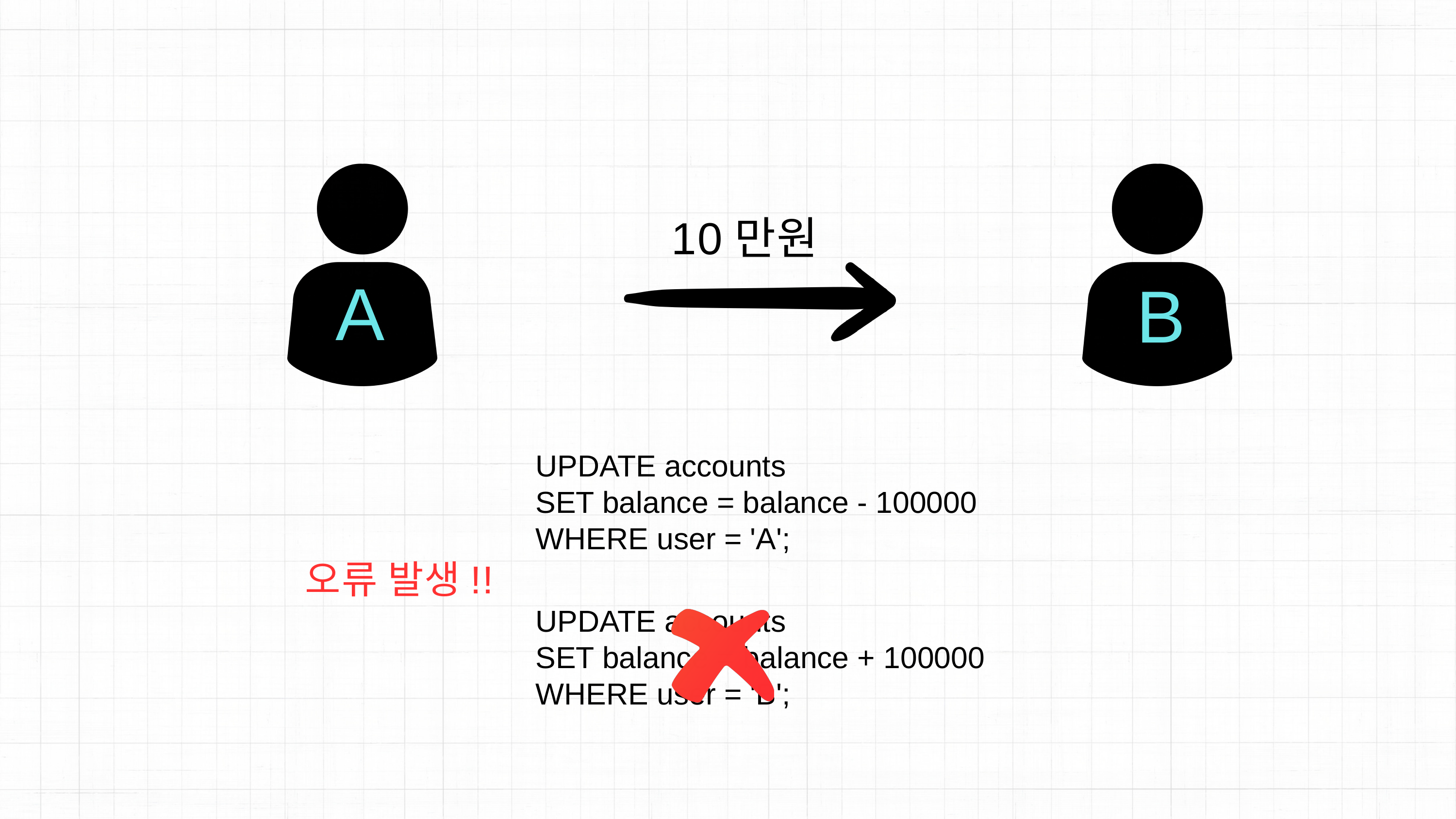

10만원

A
B
UPDATE accounts
SET balance = balance - 100000
WHERE user = 'A';
오류 발생!!
UPDATE accounts
SET balance = balance + 100000
WHERE user = 'B';